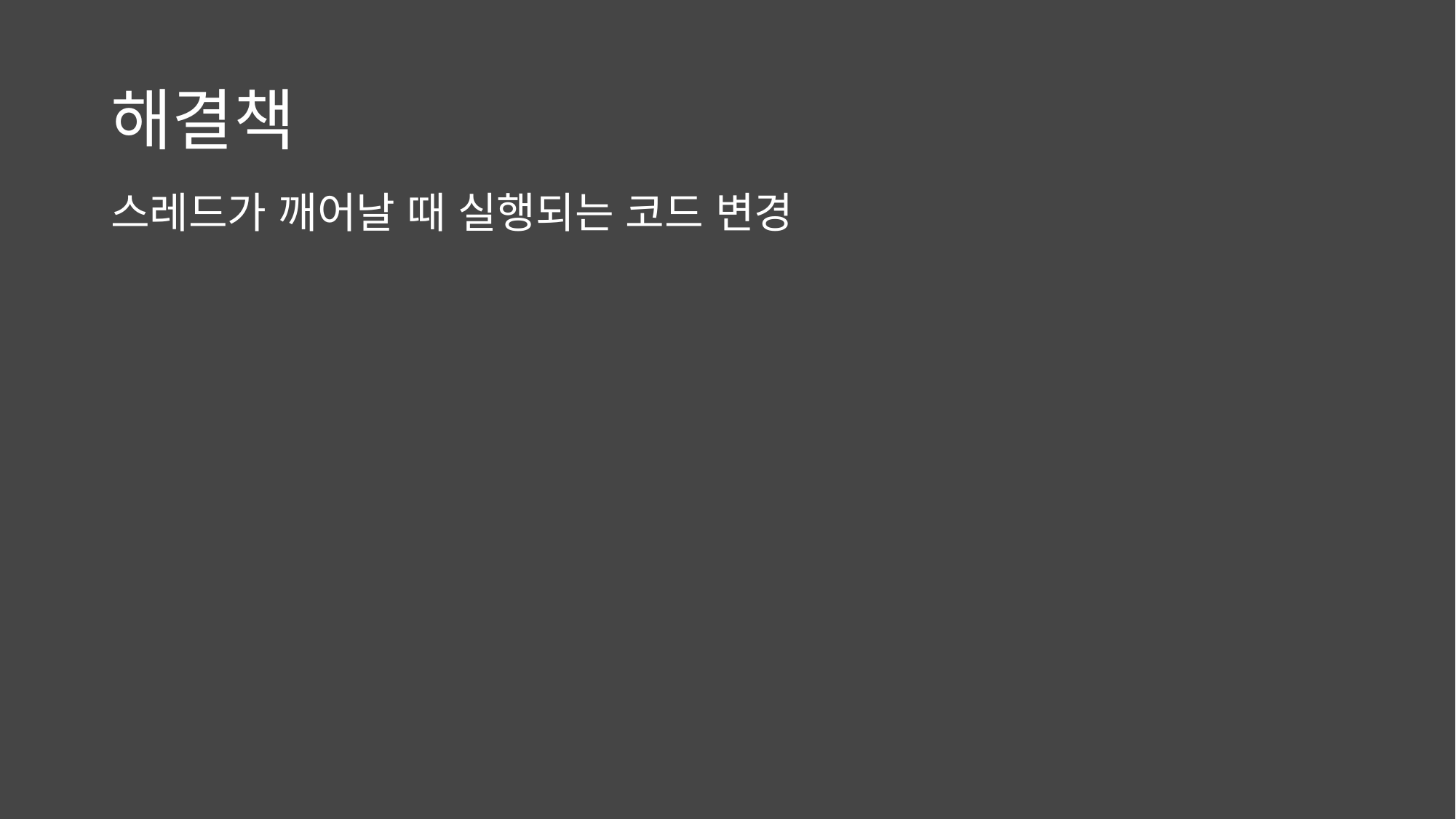

# 해결책
스레드가 깨어날 때 실행되는 코드 변경